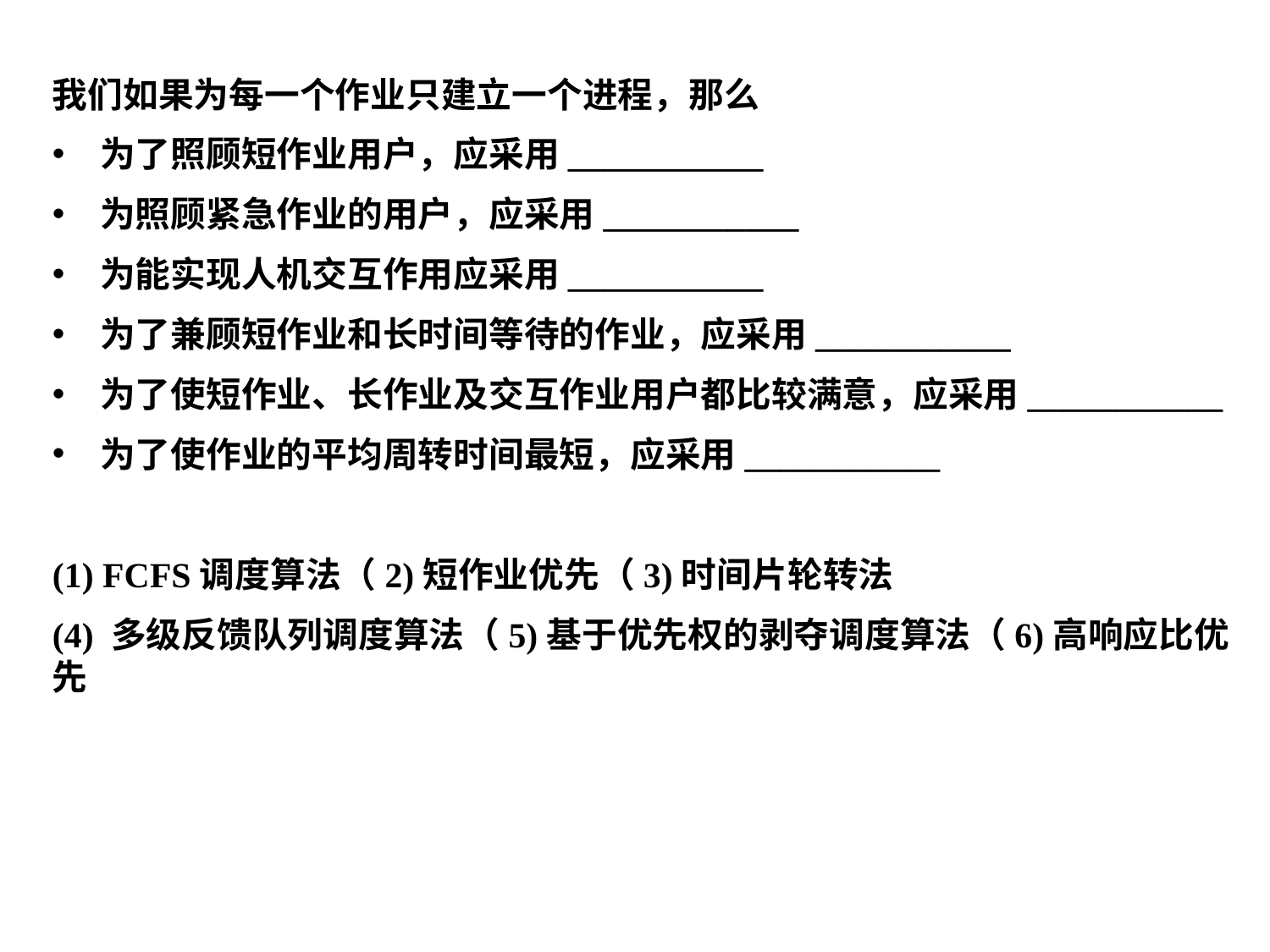

我们如果为每一个作业只建立一个进程，那么
为了照顾短作业用户，应采用___________
为照顾紧急作业的用户，应采用___________
为能实现人机交互作用应采用___________
为了兼顾短作业和长时间等待的作业，应采用___________
为了使短作业、长作业及交互作业用户都比较满意，应采用___________
为了使作业的平均周转时间最短，应采用___________

(1) FCFS调度算法（2)短作业优先（3)时间片轮转法
(4) 多级反馈队列调度算法（5)基于优先权的剥夺调度算法（6)高响应比优先
72